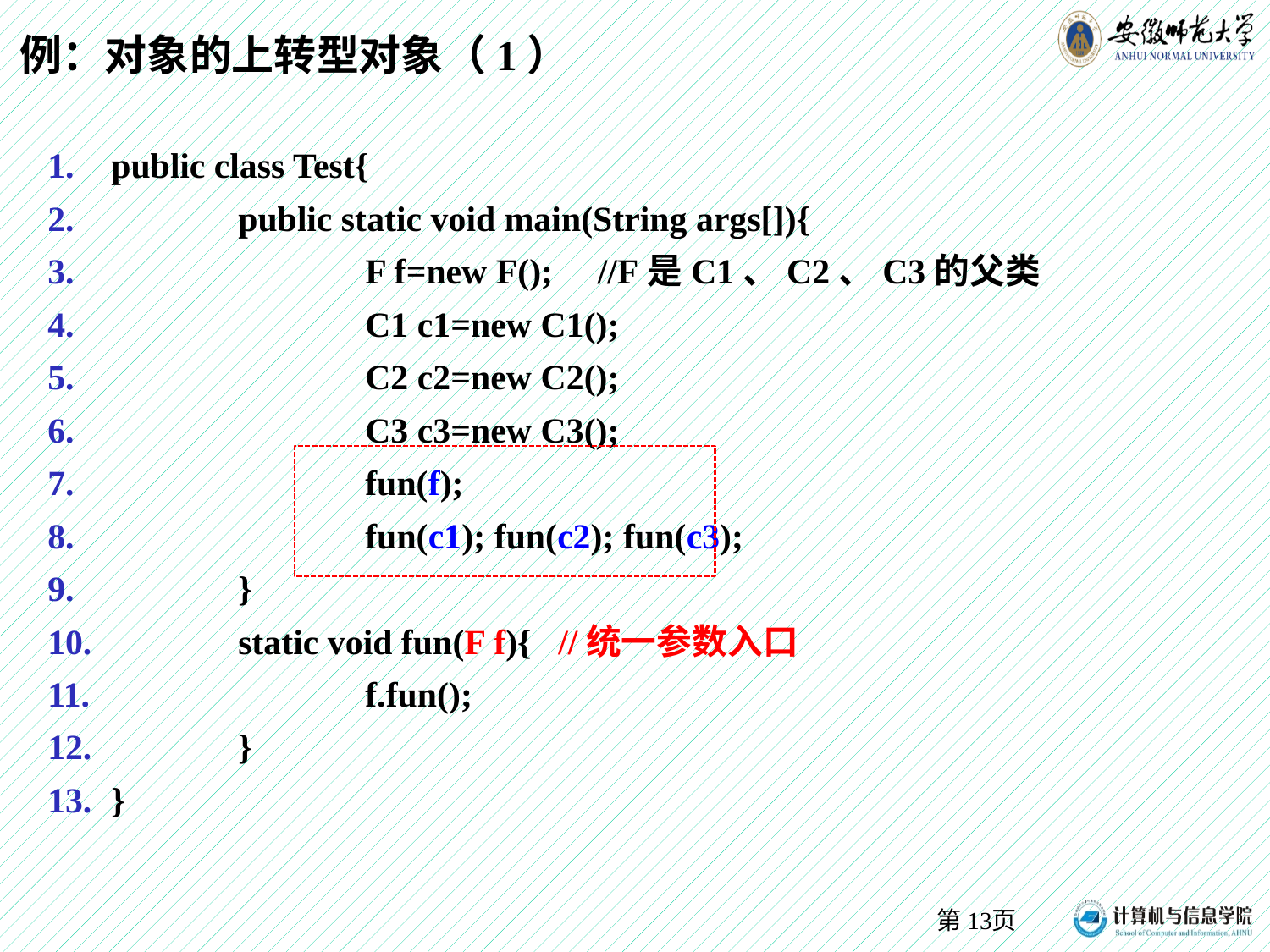

例：对象的上转型对象（1）
public class Test{
	public static void main(String args[]){
		F f=new F();     //F是C1、C2、C3的父类
		C1 c1=new C1();
		C2 c2=new C2();
		C3 c3=new C3();
		fun(f);
		fun(c1); fun(c2); fun(c3);
	}
	static void fun(F f){   //统一参数入口
		f.fun();
	}
}

第13页